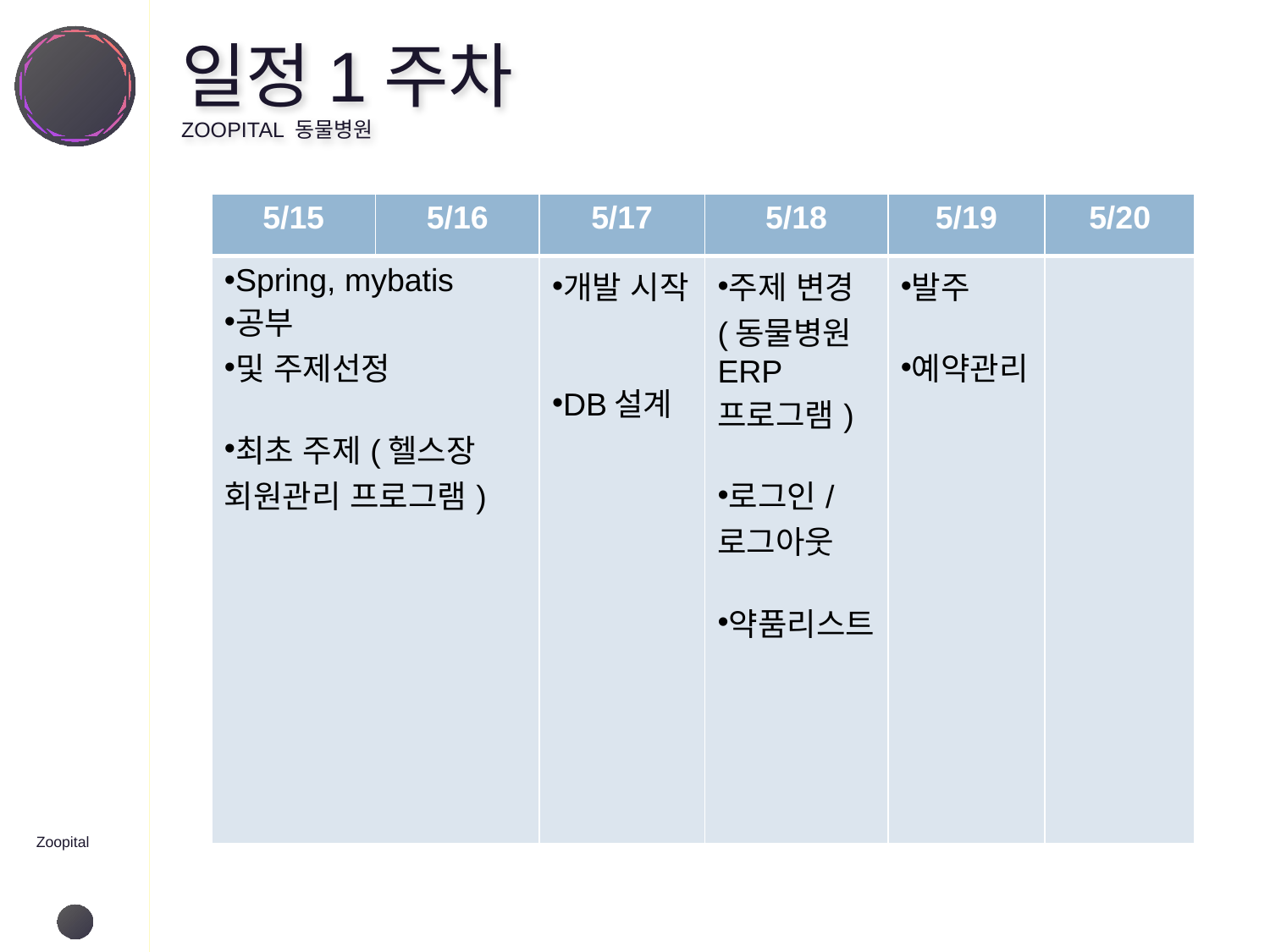

# 일정1주차 ZOOPITAL 동물병원
05
| 5/15 | 5/16 | 5/17 | 5/18 | 5/19 | 5/20 |
| --- | --- | --- | --- | --- | --- |
| Spring, mybatis 공부 및 주제선정 최초 주제(헬스장 회원관리 프로그램) |  | 개발 시작 DB설계 | 주제 변경(동물병원 ERP프로그램) 로그인/로그아웃 약품리스트 | 발주 예약관리 |  |
Zoopital
8